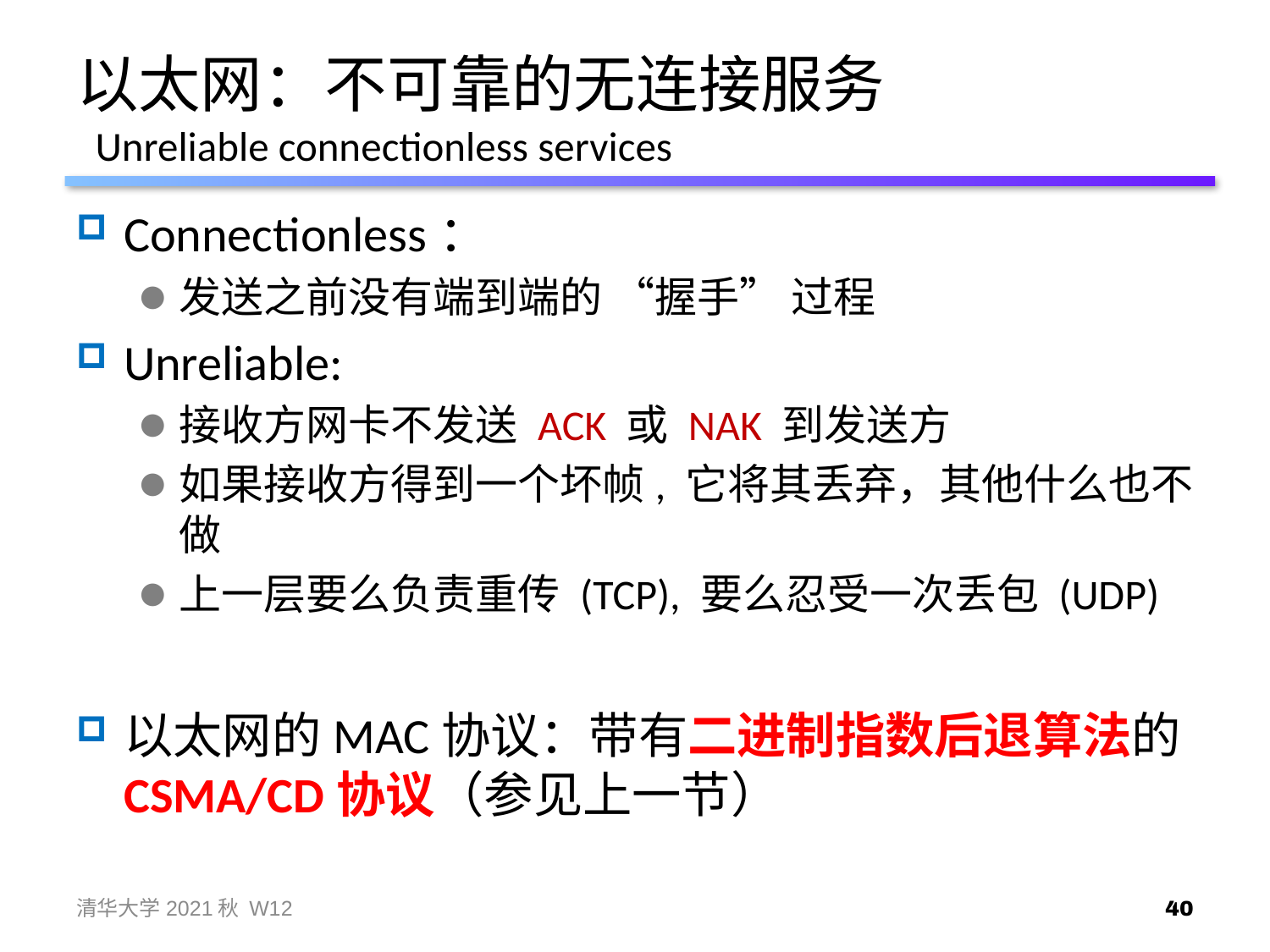

# 以太网：不可靠的无连接服务 Unreliable connectionless services
Connectionless：
发送之前没有端到端的 “握手” 过程
Unreliable:
接收方网卡不发送 ACK 或 NAK 到发送方
如果接收方得到一个坏帧, 它将其丢弃，其他什么也不做
上一层要么负责重传 (TCP), 要么忍受一次丢包 (UDP)

以太网的MAC协议：带有二进制指数后退算法的CSMA/CD协议（参见上一节）
清华大学2021秋 W12
40